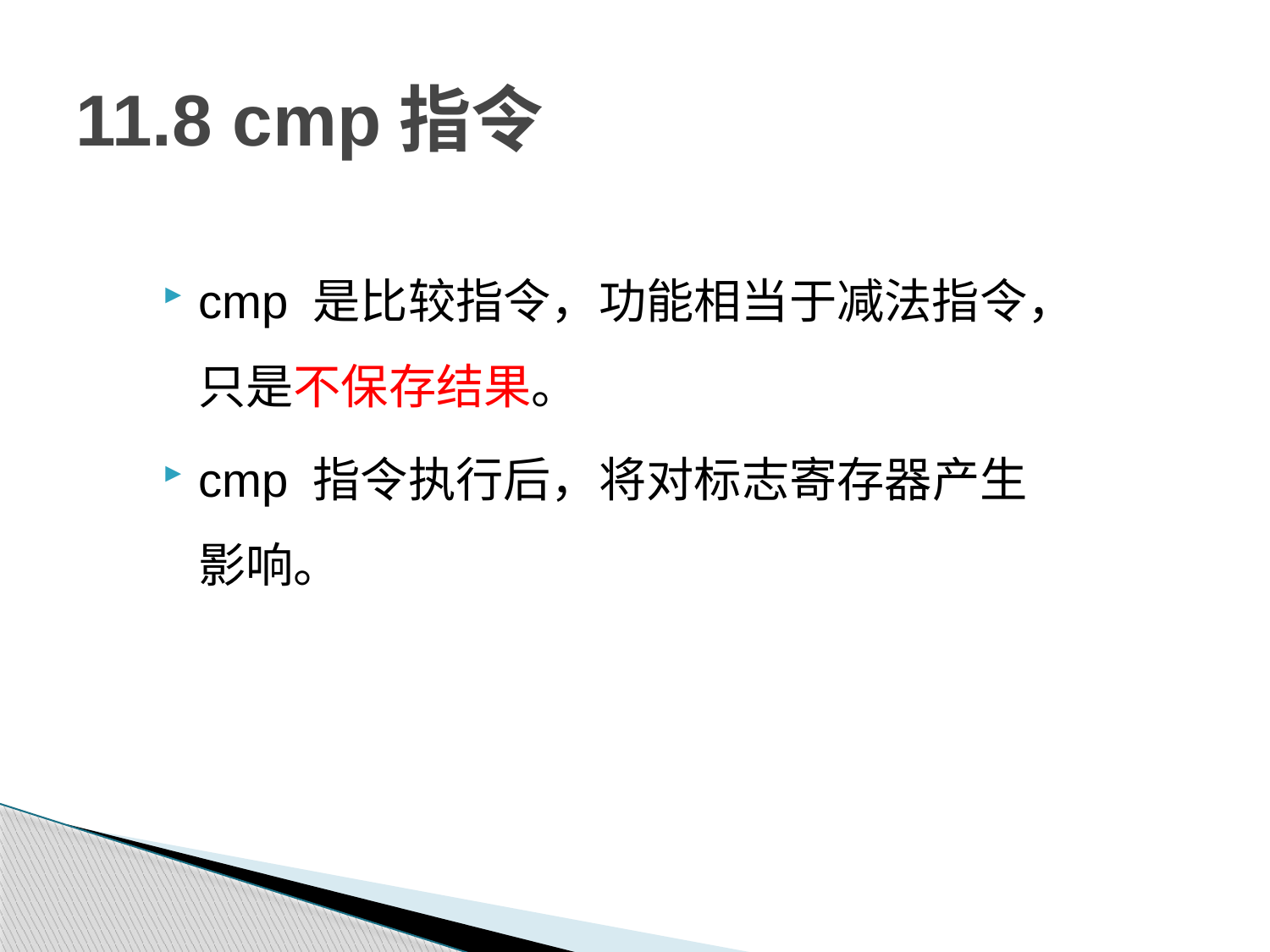

# 11.8 cmp指令
cmp 是比较指令，功能相当于减法指令，只是不保存结果。
cmp 指令执行后，将对标志寄存器产生影响。